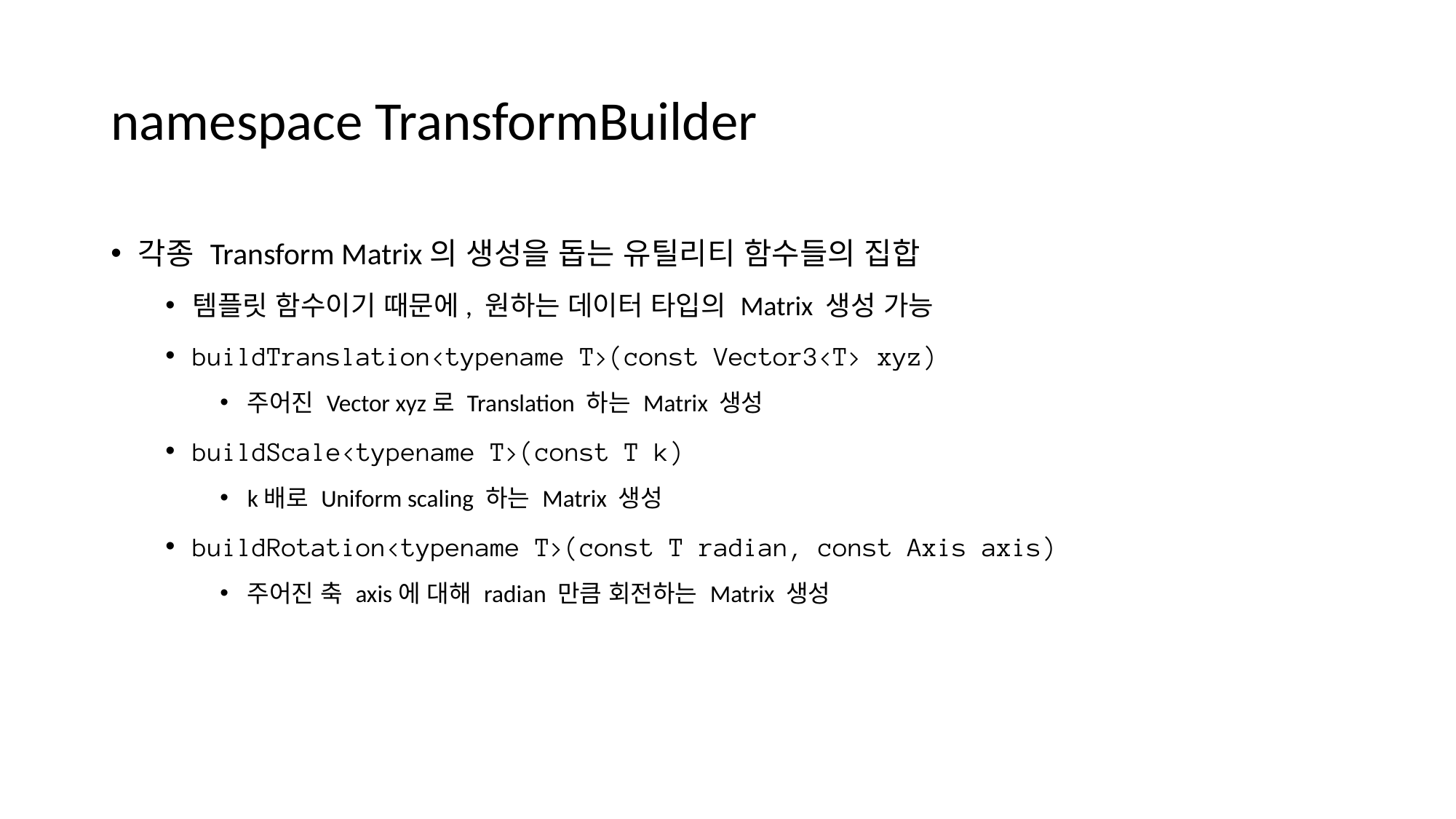

# namespace TransformBuilder
각종 Transform Matrix의 생성을 돕는 유틸리티 함수들의 집합
템플릿 함수이기 때문에, 원하는 데이터 타입의 Matrix 생성 가능
buildTranslation<typename T>(const Vector3<T> xyz)
주어진 Vector xyz로 Translation 하는 Matrix 생성
buildScale<typename T>(const T k)
k배로 Uniform scaling 하는 Matrix 생성
buildRotation<typename T>(const T radian, const Axis axis)
주어진 축 axis에 대해 radian 만큼 회전하는 Matrix 생성